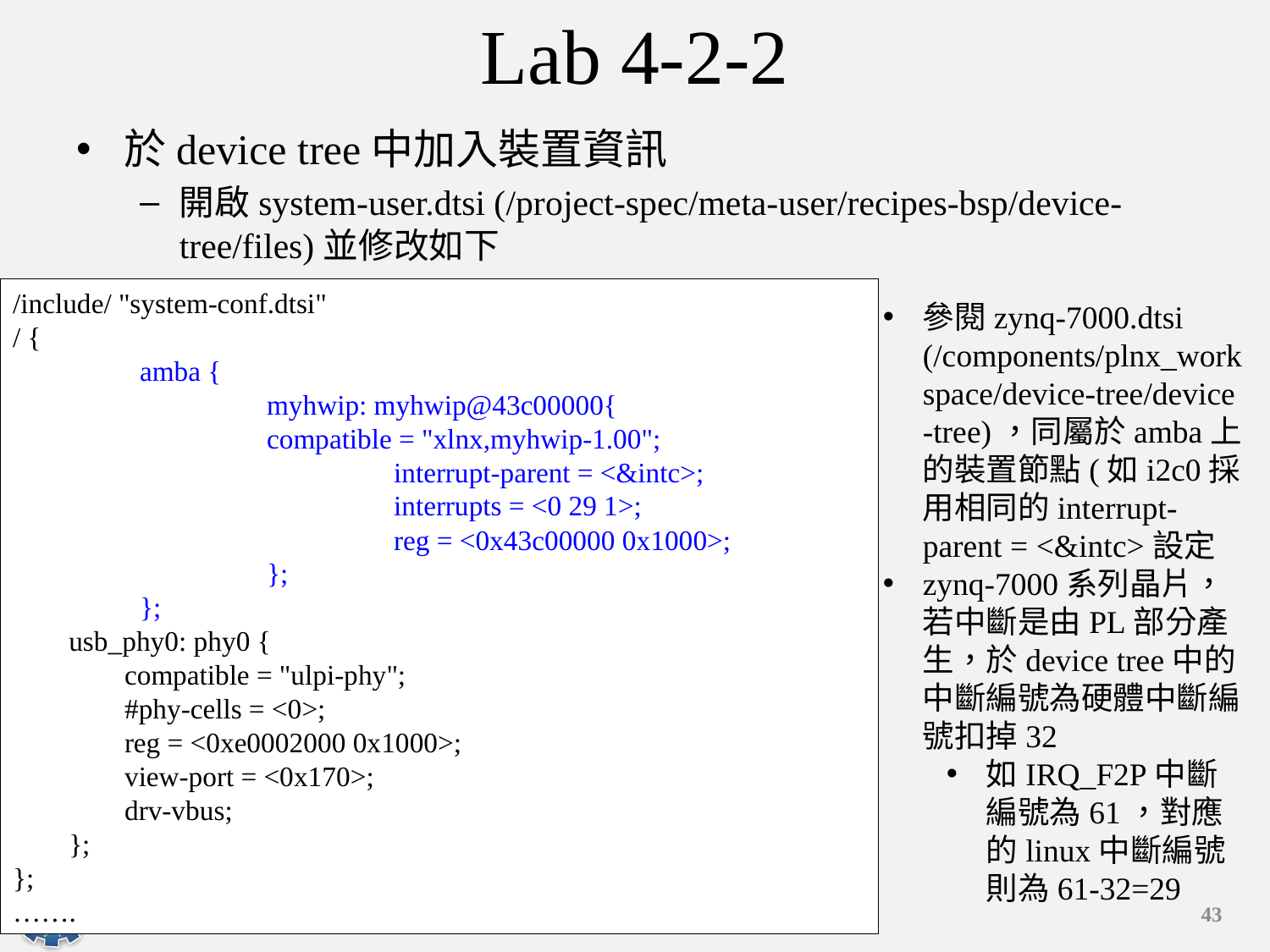

# Lab 4-2-2
於device tree中加入裝置資訊
開啟system-user.dtsi (/project-spec/meta-user/recipes-bsp/device-tree/files)並修改如下
/include/ "system-conf.dtsi"
/ {
	amba {
		myhwip: myhwip@43c00000{
		compatible = "xlnx,myhwip-1.00";
			interrupt-parent = <&intc>;
			interrupts = <0 29 1>;
			reg = <0x43c00000 0x1000>;
		};
	};
        usb_phy0: phy0 {
                compatible = "ulpi-phy";
                #phy-cells = <0>;
                reg = <0xe0002000 0x1000>;
                view-port = <0x170>;
                drv-vbus;
        };
};
…….
參閱zynq-7000.dtsi (/components/plnx_workspace/device-tree/device-tree)，同屬於amba上的裝置節點(如i2c0採用相同的interrupt-parent = <&intc>設定
zynq-7000系列晶片，若中斷是由PL部分產生，於device tree中的中斷編號為硬體中斷編號扣掉32
如IRQ_F2P中斷編號為61，對應的linux中斷編號則為61-32=29
43